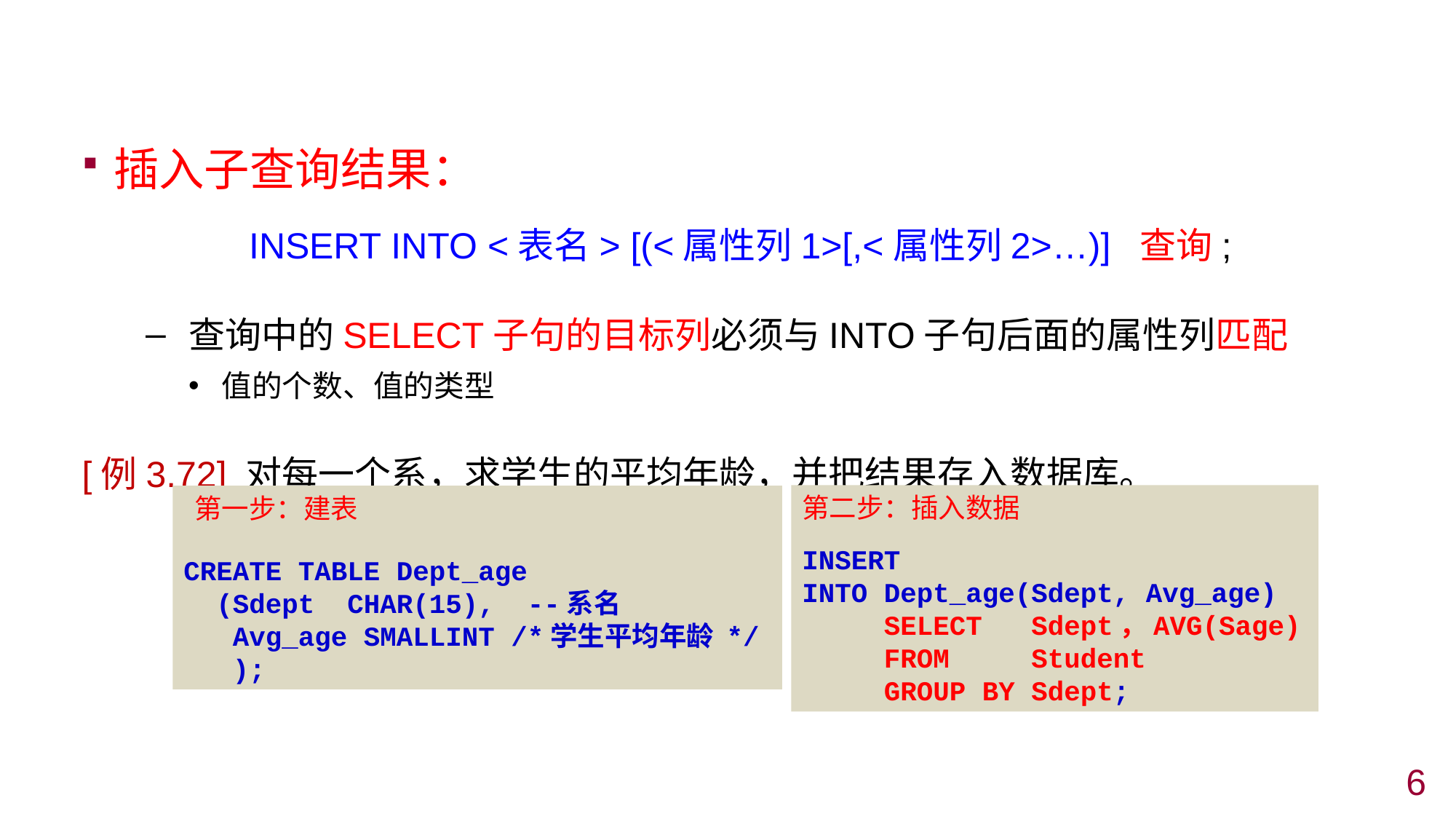

#
插入子查询结果：

         INSERT INTO <表名> [(<属性列1>[,<属性列2>…)]  查询;

查询中的SELECT子句的目标列必须与INTO子句后面的属性列匹配
值的个数、值的类型

[例3.72] 对每一个系，求学生的平均年龄，并把结果存入数据库。

第二步：插入数据

INSERT
INTO Dept_age(Sdept, Avg_age)
     SELECT   Sdept，AVG(Sage)
     FROM     Student
     GROUP BY Sdept;
第一步：建表

CREATE TABLE Dept_age
  (Sdept  CHAR(15),  --系名
   Avg_age SMALLINT /*学生平均年龄 */
   );
6